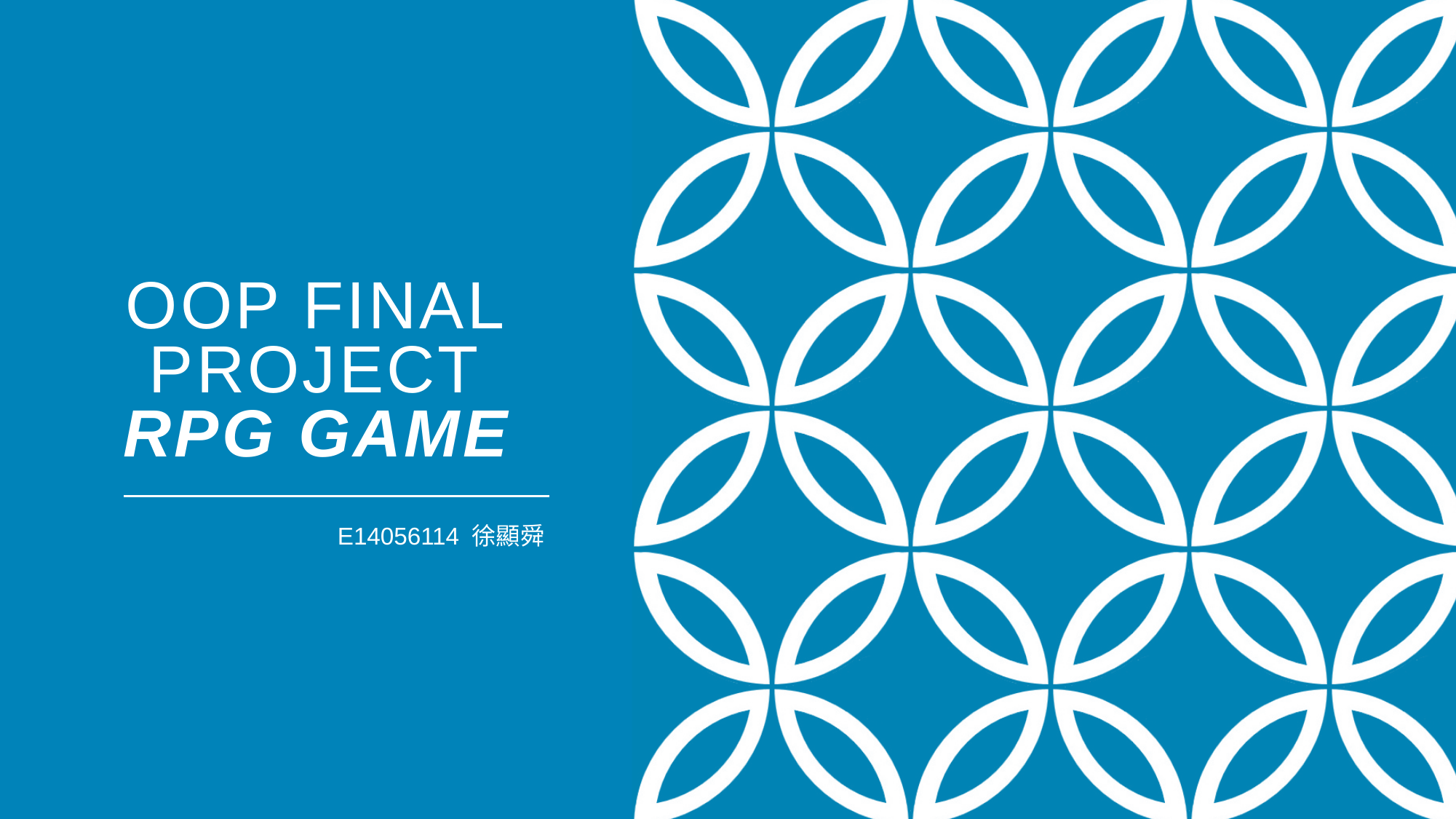

# OOP Final Project RPG GAME
E14056114 徐顯舜